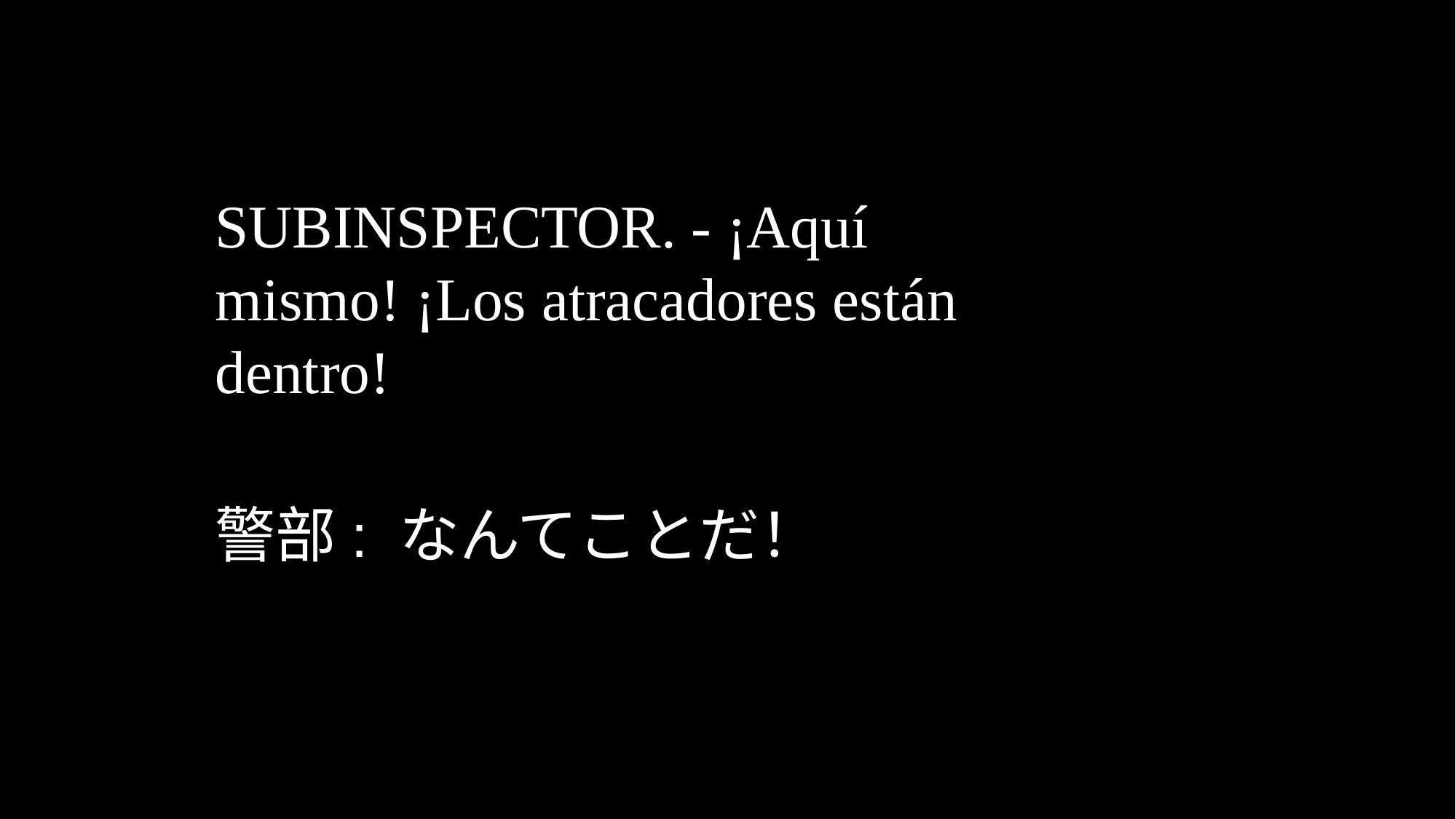

SUBINSPECTOR. - ¡Aquí mismo! ¡Los atracadores están dentro!

警部: なんてことだ！